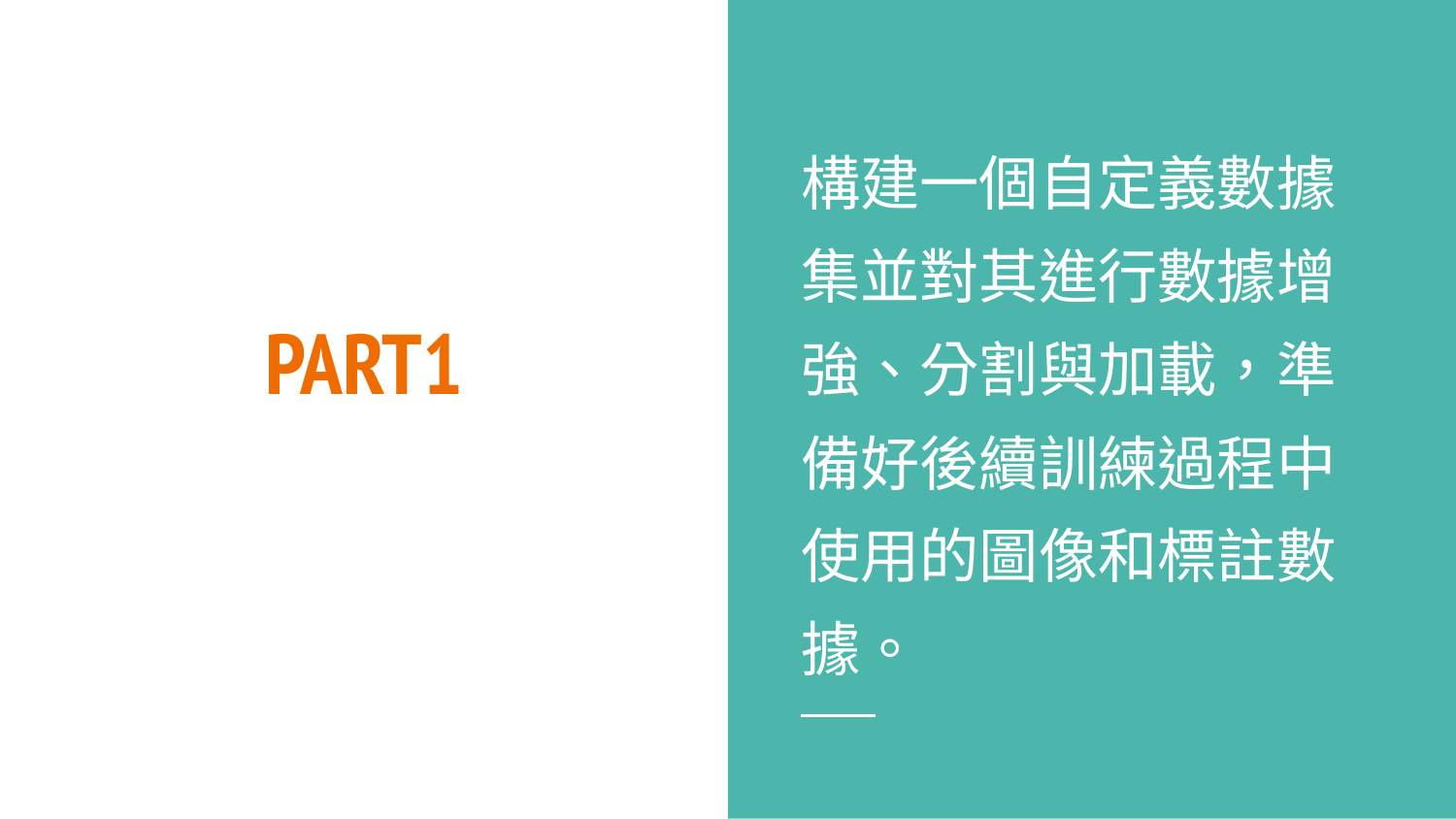

構建一個自定義數據集並對其進行數據增強、分割與加載，準備好後續訓練過程中使用的圖像和標註數據。
# PART1